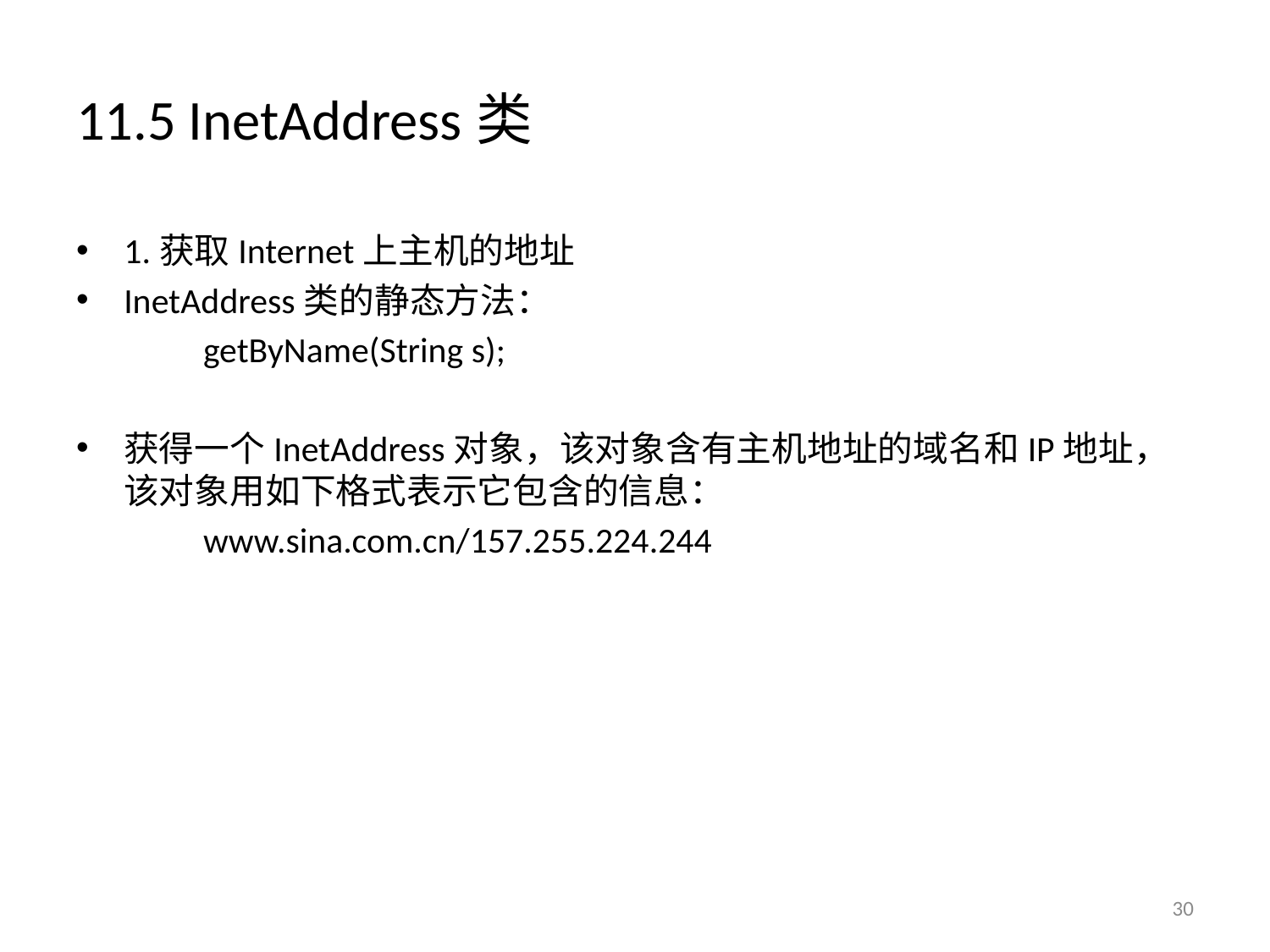

# 11.5 InetAddress类
1.获取Internet上主机的地址
InetAddress类的静态方法：
	getByName(String s);

获得一个InetAddress对象，该对象含有主机地址的域名和IP地址，该对象用如下格式表示它包含的信息：
	www.sina.com.cn/157.255.224.244

30